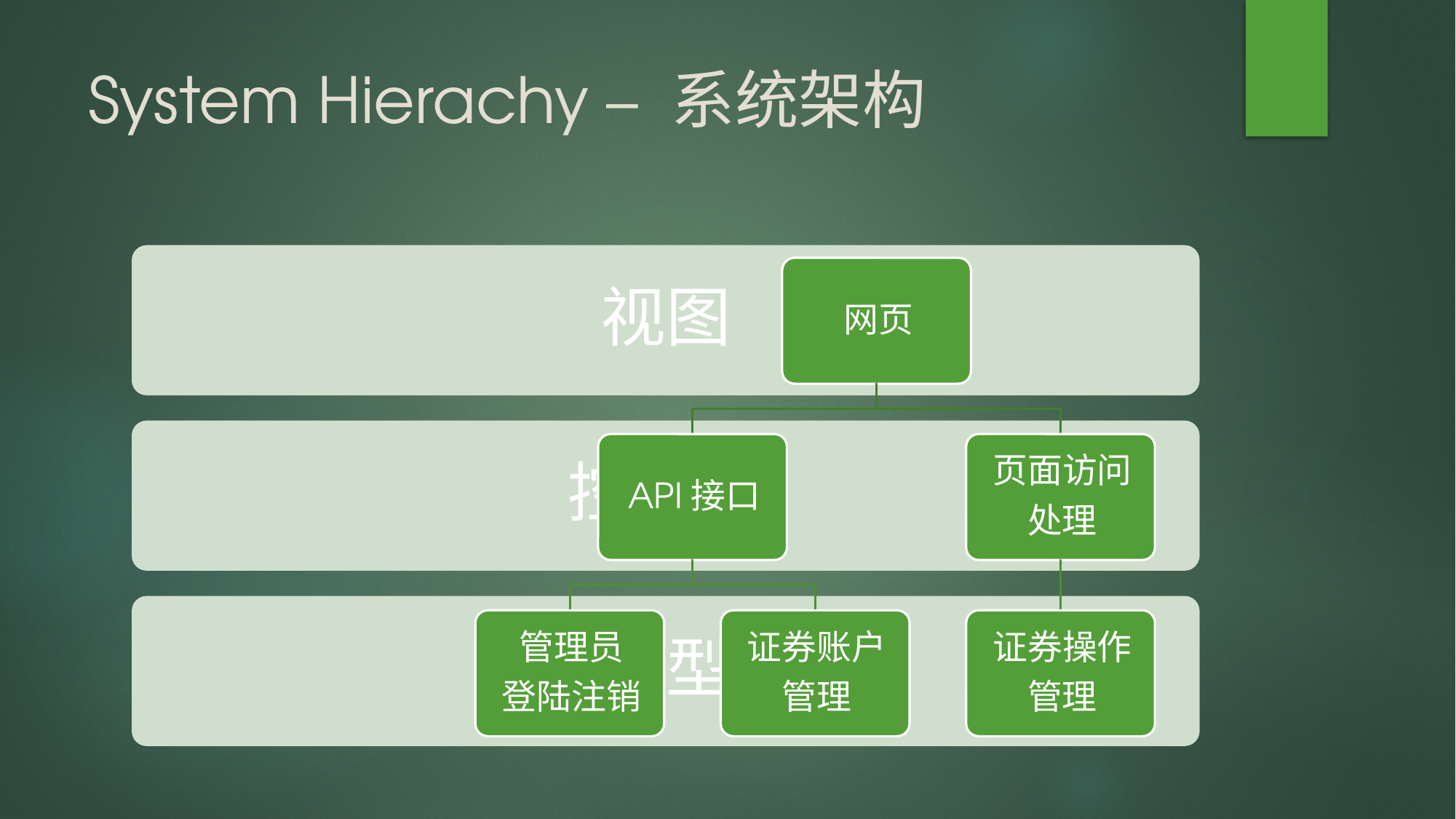

# System Hierachy – 系统架构
模型
控制器
视图
网页
API接口
管理员
登陆注销
证券账户
管理
页面访问
处理
证券操作
管理